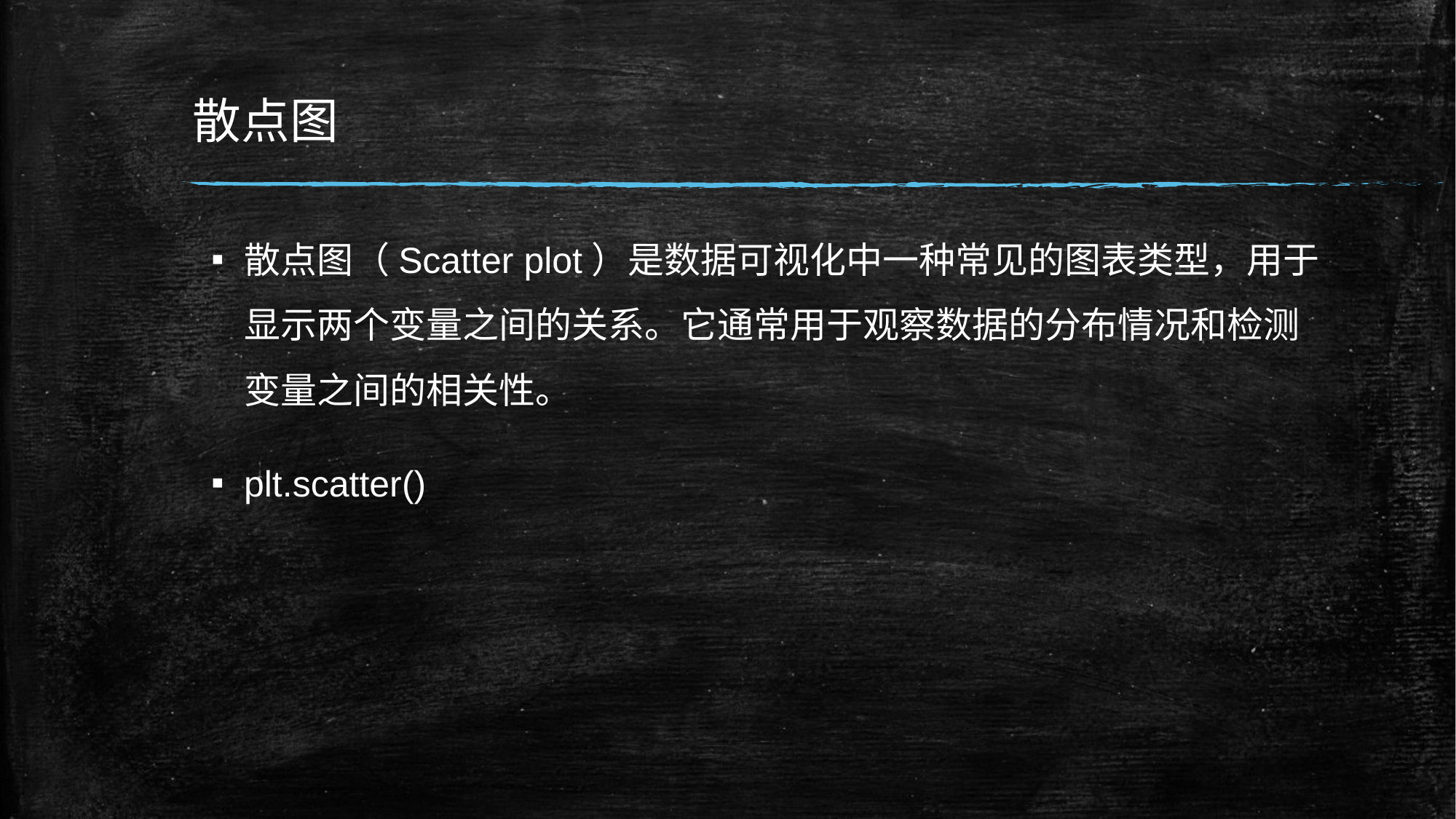

# 散点图
散点图（Scatter plot）是数据可视化中一种常见的图表类型，用于显示两个变量之间的关系。它通常用于观察数据的分布情况和检测变量之间的相关性。
plt.scatter()